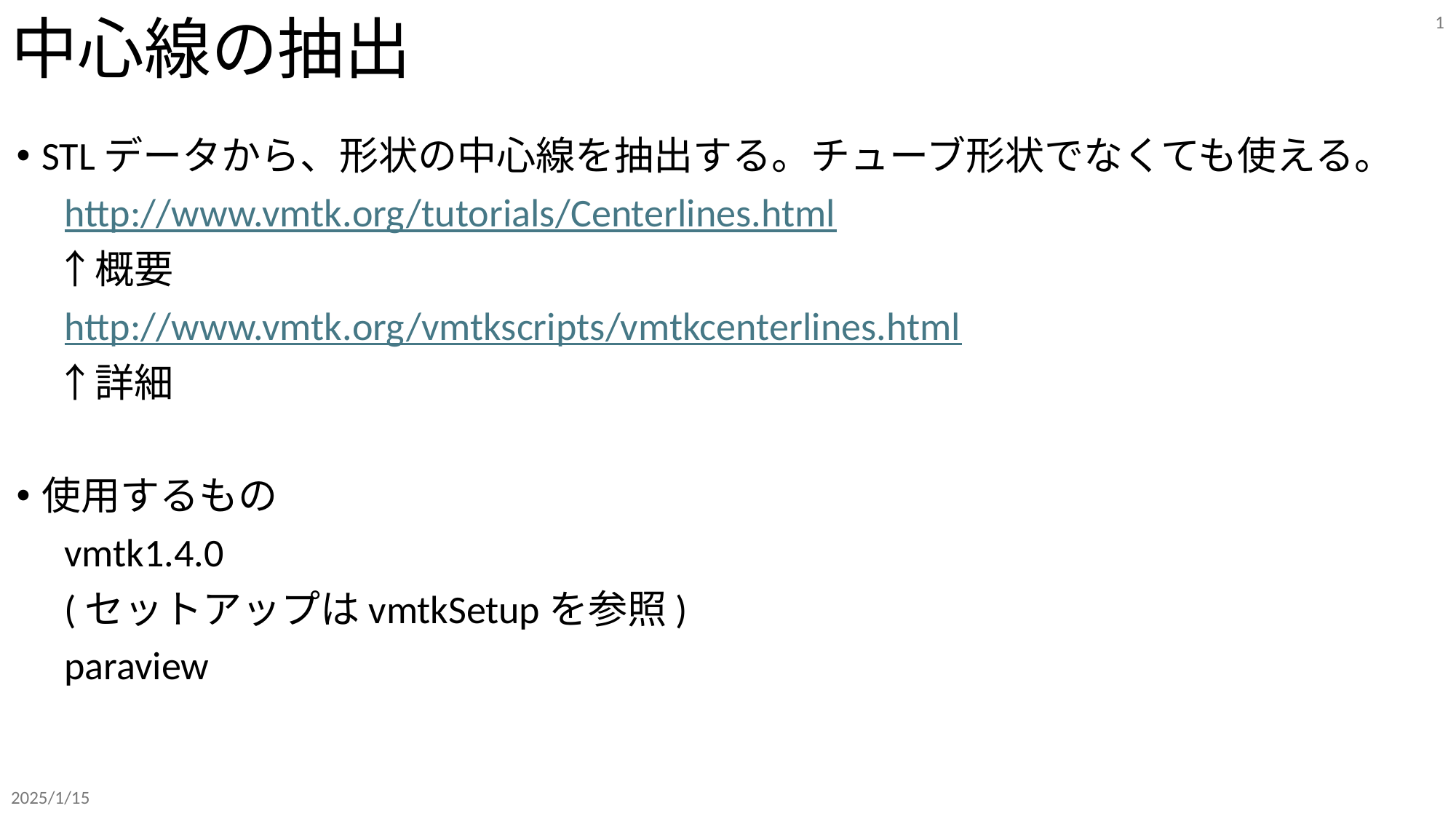

1
# 中心線の抽出
STLデータから、形状の中心線を抽出する。チューブ形状でなくても使える。
　http://www.vmtk.org/tutorials/Centerlines.html
　↑概要
　http://www.vmtk.org/vmtkscripts/vmtkcenterlines.html
　↑詳細

使用するもの
　vmtk1.4.0
　(セットアップはvmtkSetupを参照)
　paraview
2025/1/15